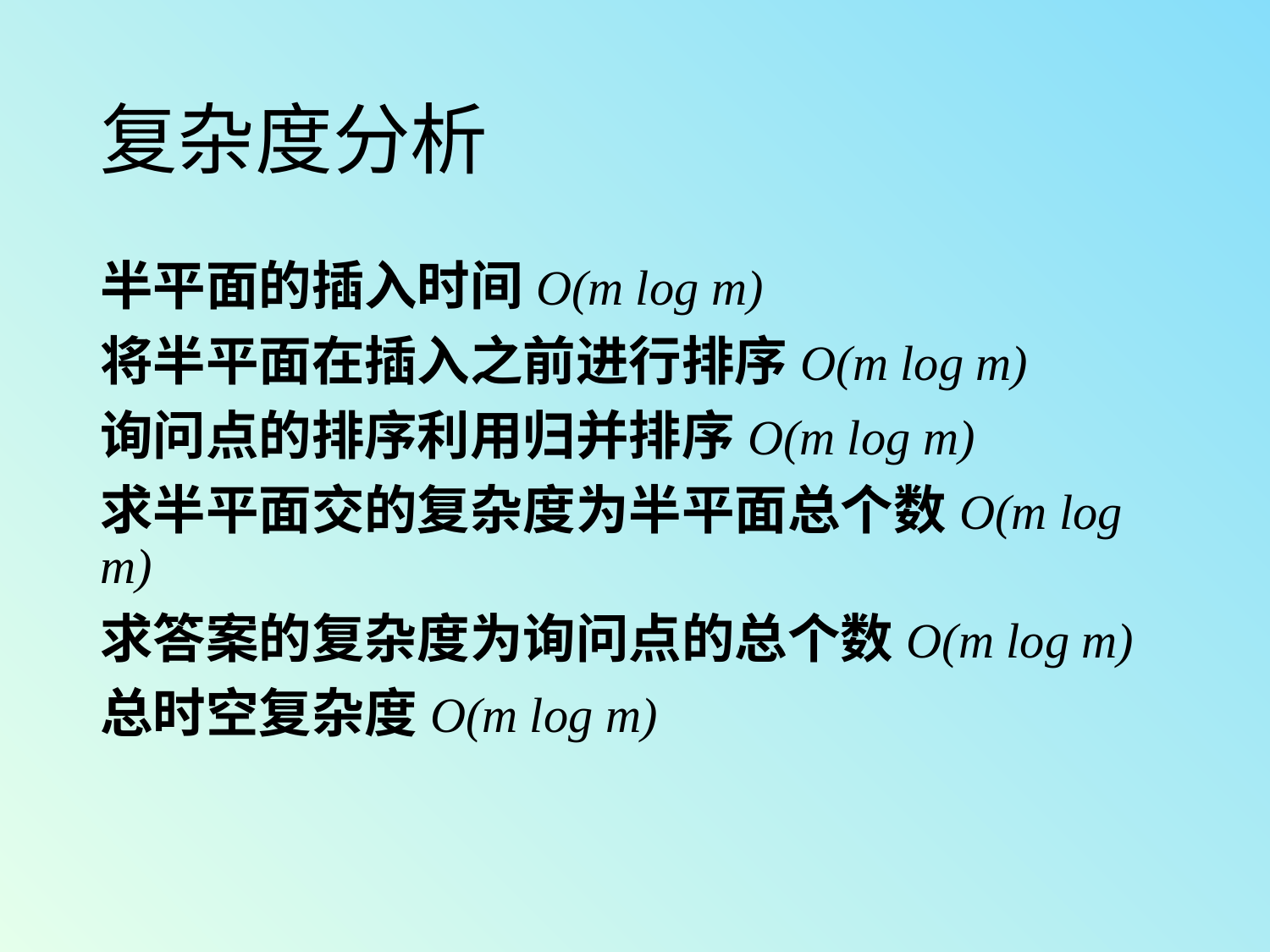

# 复杂度分析
半平面的插入时间O(m log ⁡m)
将半平面在插入之前进行排序O(m log⁡ m)
询问点的排序利用归并排序O(m log⁡ m)
求半平面交的复杂度为半平面总个数O(m log ⁡m)
求答案的复杂度为询问点的总个数O(m log⁡ m)
总时空复杂度O(m log ⁡m)